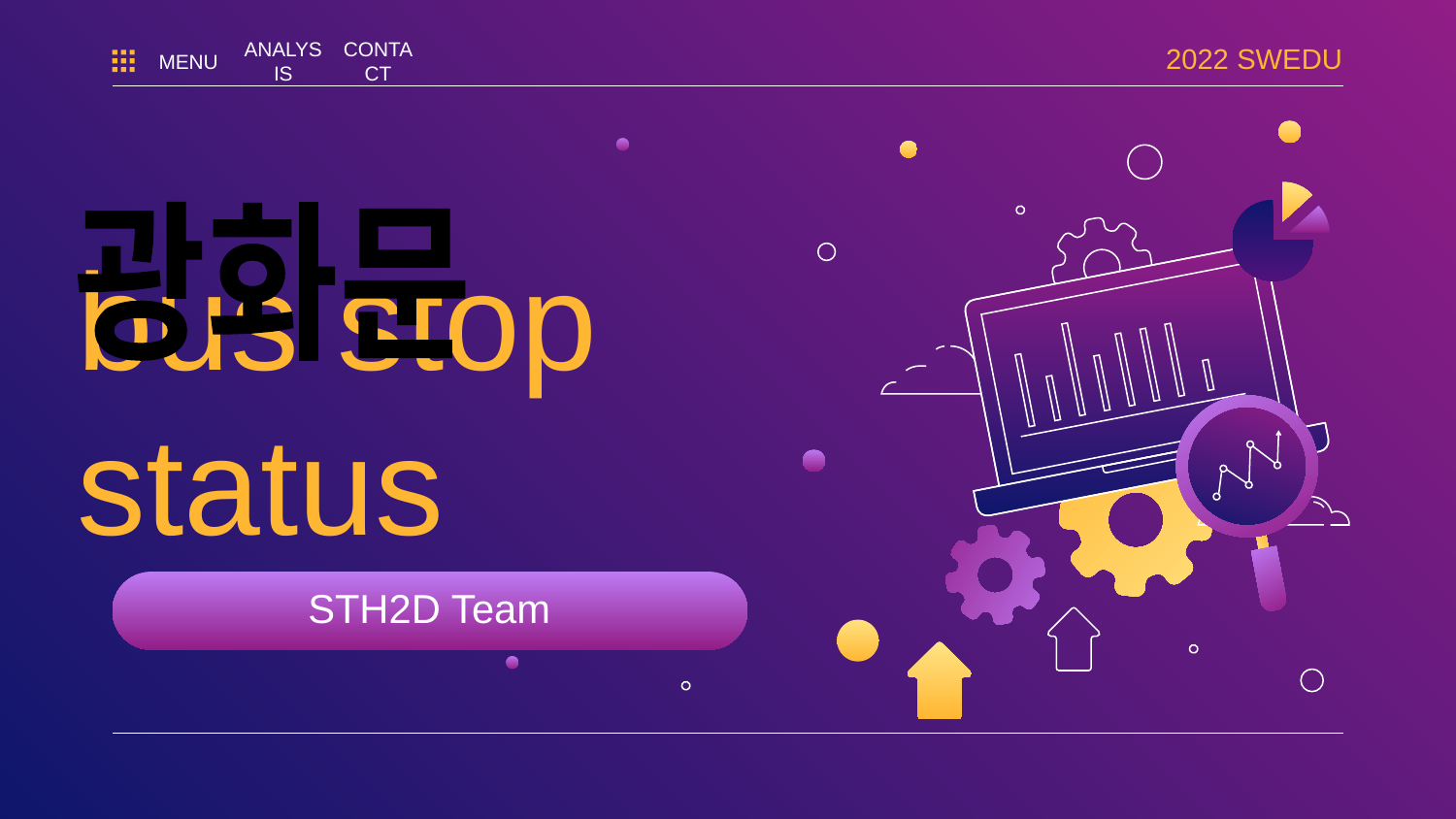

2022 SWEDU
MENU
ANALYSIS
CONTACT

광화문
# bus stop status

STH2D Team